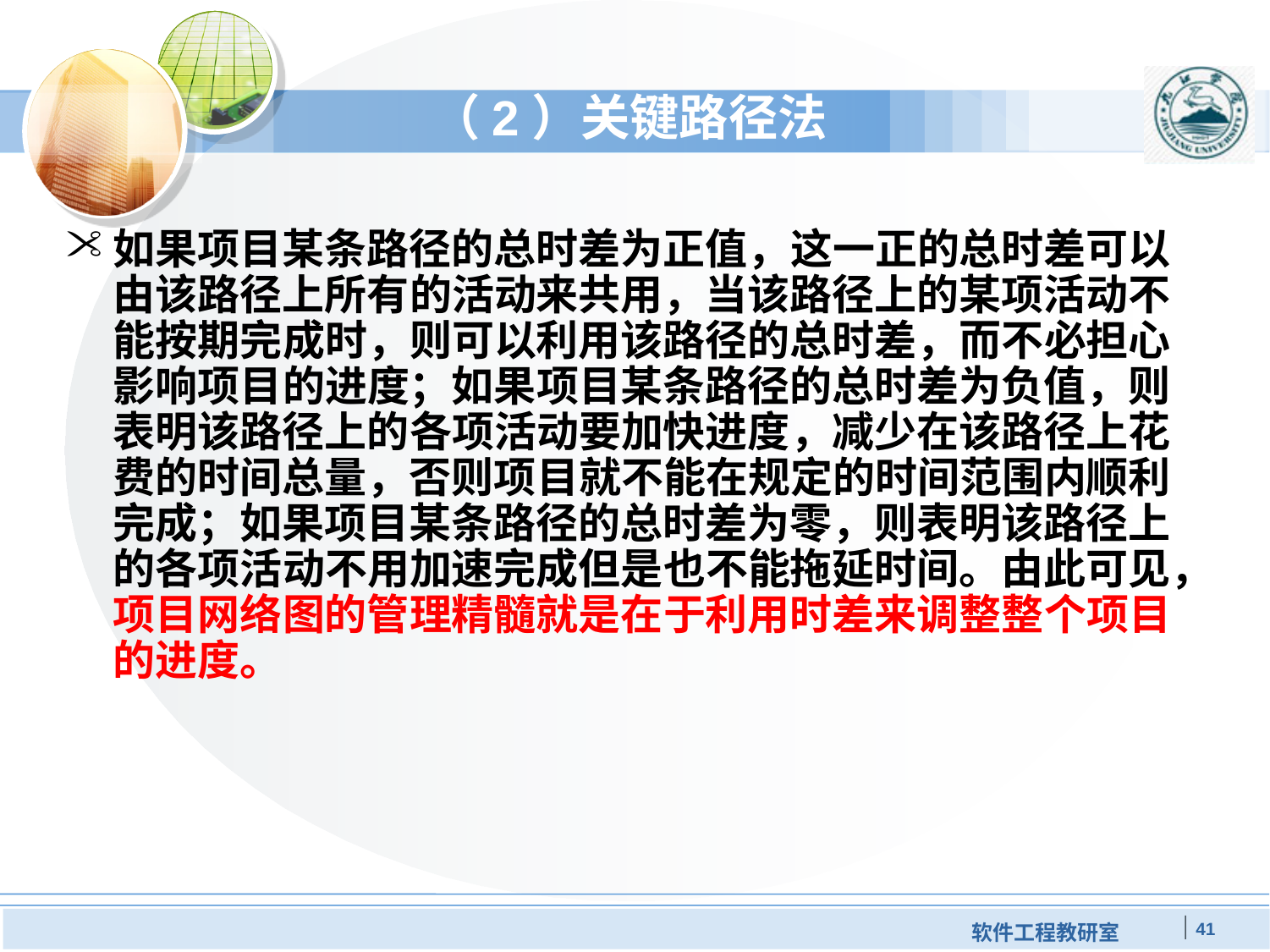

# （2）关键路径法
如果项目某条路径的总时差为正值，这一正的总时差可以由该路径上所有的活动来共用，当该路径上的某项活动不能按期完成时，则可以利用该路径的总时差，而不必担心影响项目的进度；如果项目某条路径的总时差为负值，则表明该路径上的各项活动要加快进度，减少在该路径上花费的时间总量，否则项目就不能在规定的时间范围内顺利完成；如果项目某条路径的总时差为零，则表明该路径上的各项活动不用加速完成但是也不能拖延时间。由此可见，项目网络图的管理精髓就是在于利用时差来调整整个项目的进度。